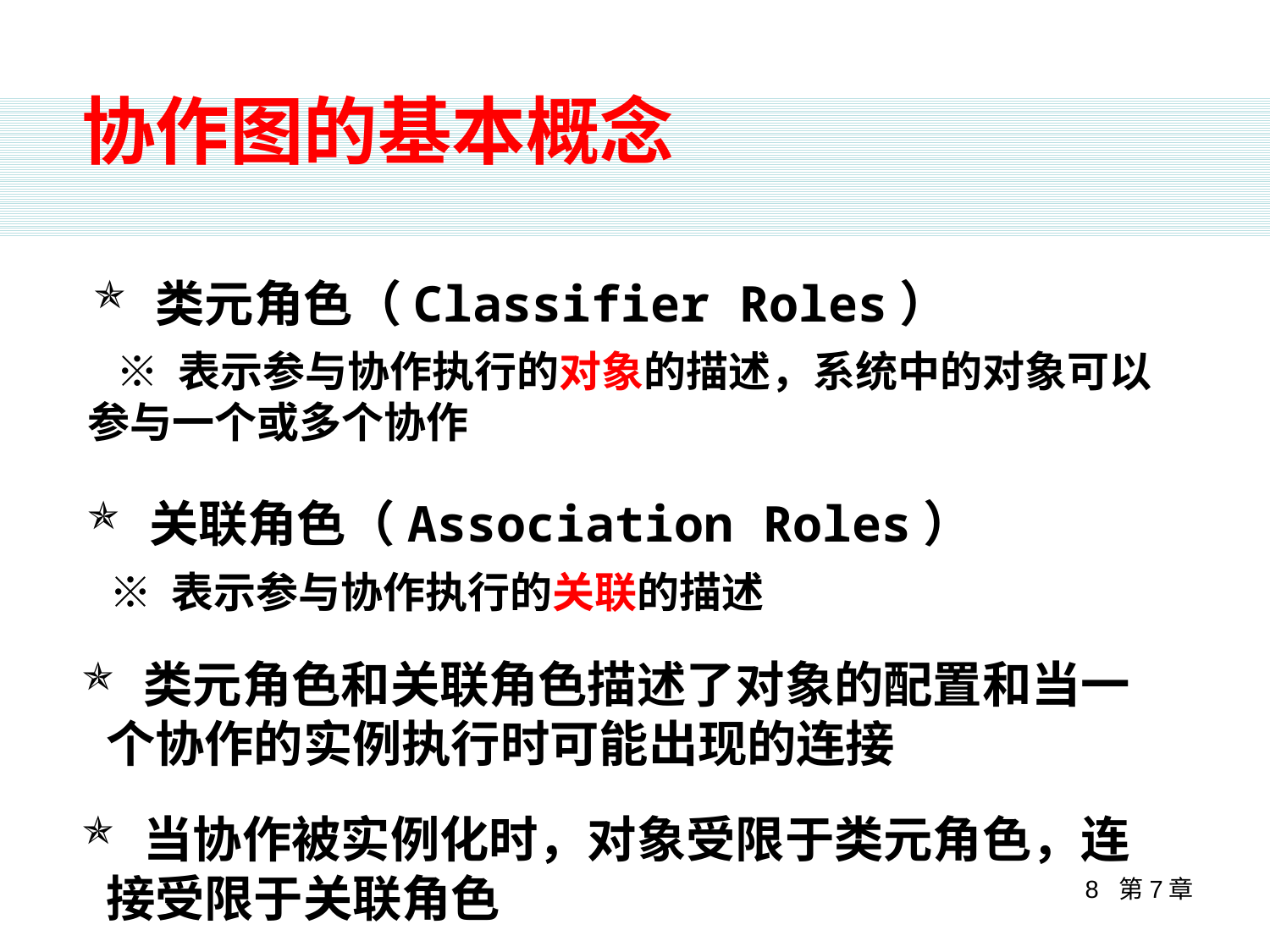

# 协作图的基本概念
 类元角色（Classifier Roles）
   ※ 表示参与协作执行的对象的描述，系统中的对象可以参与一个或多个协作
 关联角色（Association Roles）
   ※ 表示参与协作执行的关联的描述
 类元角色和关联角色描述了对象的配置和当一个协作的实例执行时可能出现的连接
 当协作被实例化时，对象受限于类元角色，连接受限于关联角色
8  第7章